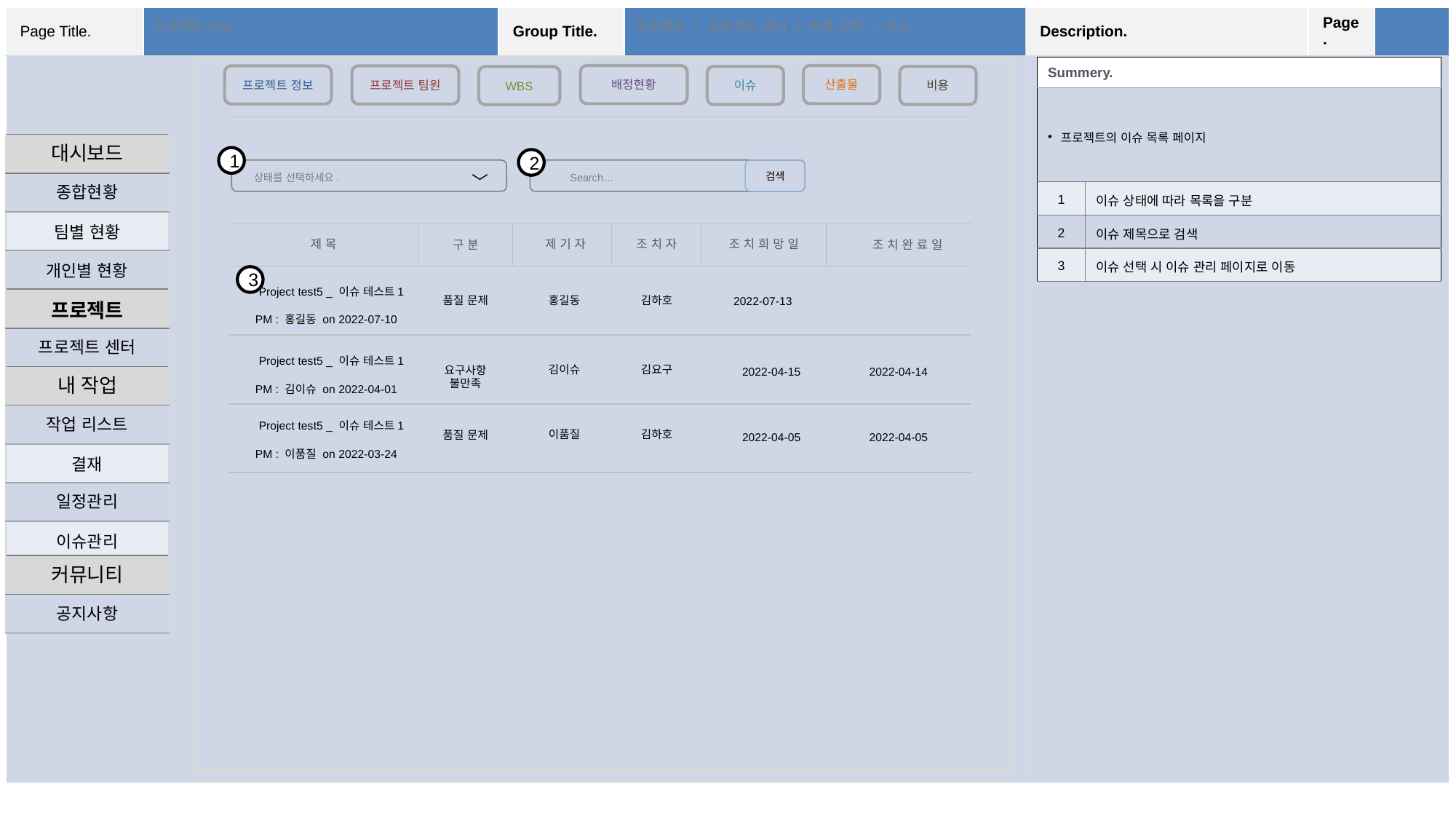

프로젝트 이슈
프로젝트 > 프로젝트 센터 > 목록 선택 > 이슈

| Summery. |  |
| --- | --- |
| 프로젝트의 이슈 목록 페이지 |  |
| 1 | 이슈 상태에 따라 목록을 구분 |
| 2 | 이슈 제목으로 검색 |
| 3 | 이슈 선택 시 이슈 관리 페이지로 이동 |
산출물
배정현황
프로젝트 정보
프로젝트 팀원
이슈
비용
WBS
| 대시보드 |
| --- |
| 종합현황 |
| 팀별 현황 |
| 개인별 현황 |
1
2

검색
   상태를 선택하세요.
          Search…
﹀
제 목
제 기 자
조 치 자
조 치 희 망 일
구 분
조 치 완 료 일
3
Project test5 _ 이슈 테스트1
홍길동
김하호
품질 문제
2022-07-13
PM : 홍길동 on 2022-07-10
| 프로젝트 |
| --- |
| 프로젝트 센터 |
Project test5 _ 이슈 테스트1
김이슈
김요구
요구사항 불만족
2022-04-15                     2022-04-14
PM : 김이슈 on 2022-04-01
| 내 작업 |
| --- |
| 작업 리스트 |
| 결재 |
| 일정관리 |
| 이슈관리 |
Project test5 _ 이슈 테스트1
이품질
김하호
품질 문제
2022-04-05                     2022-04-05
PM : 이품질 on 2022-03-24
| 커뮤니티 |
| --- |
| 공지사항 |